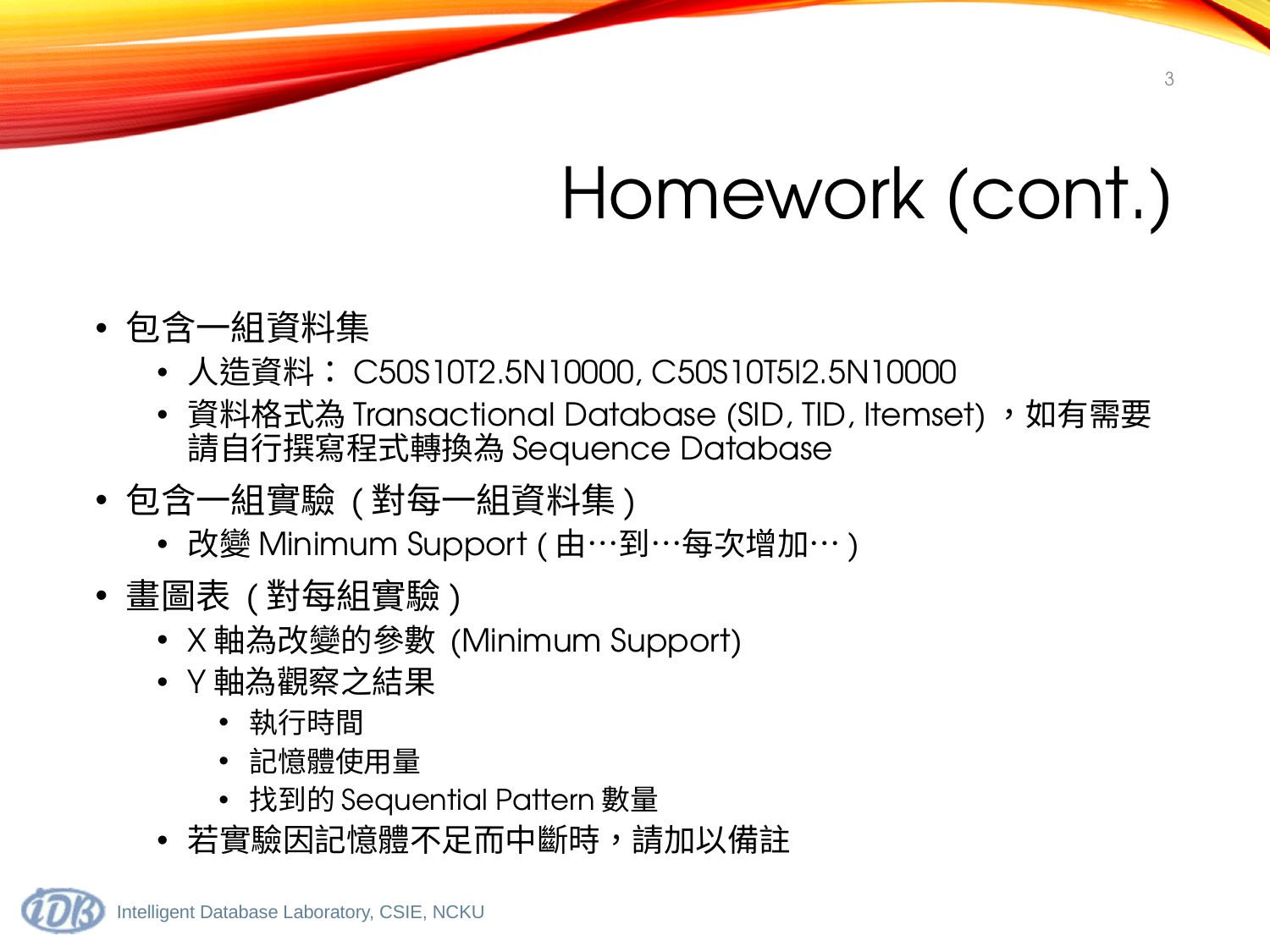

3
# Homework (cont.)
包含一組資料集
人造資料：C50S10T2.5N10000, C50S10T5I2.5N10000
資料格式為Transactional Database (SID, TID, Itemset)，如有需要請自行撰寫程式轉換為Sequence Database
包含一組實驗 (對每一組資料集)
改變Minimum Support (由…到…每次增加…)
畫圖表 (對每組實驗)
X軸為改變的參數 (Minimum Support)
Y軸為觀察之結果
執行時間
記憶體使用量
找到的Sequential Pattern數量
若實驗因記憶體不足而中斷時，請加以備註